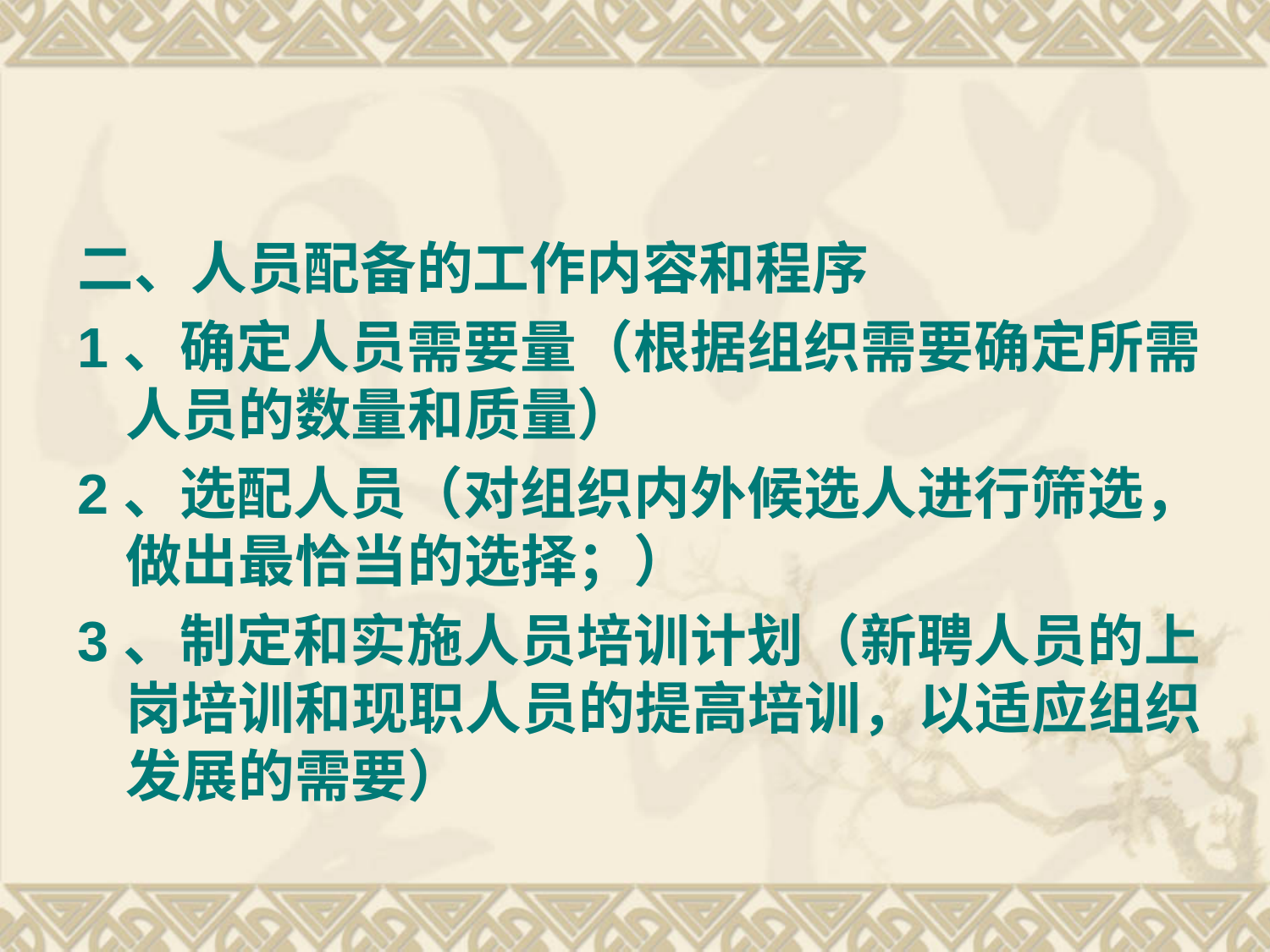

#
二、人员配备的工作内容和程序
1、确定人员需要量（根据组织需要确定所需人员的数量和质量）
2、选配人员（对组织内外候选人进行筛选，做出最恰当的选择；）
3、制定和实施人员培训计划（新聘人员的上岗培训和现职人员的提高培训，以适应组织发展的需要）